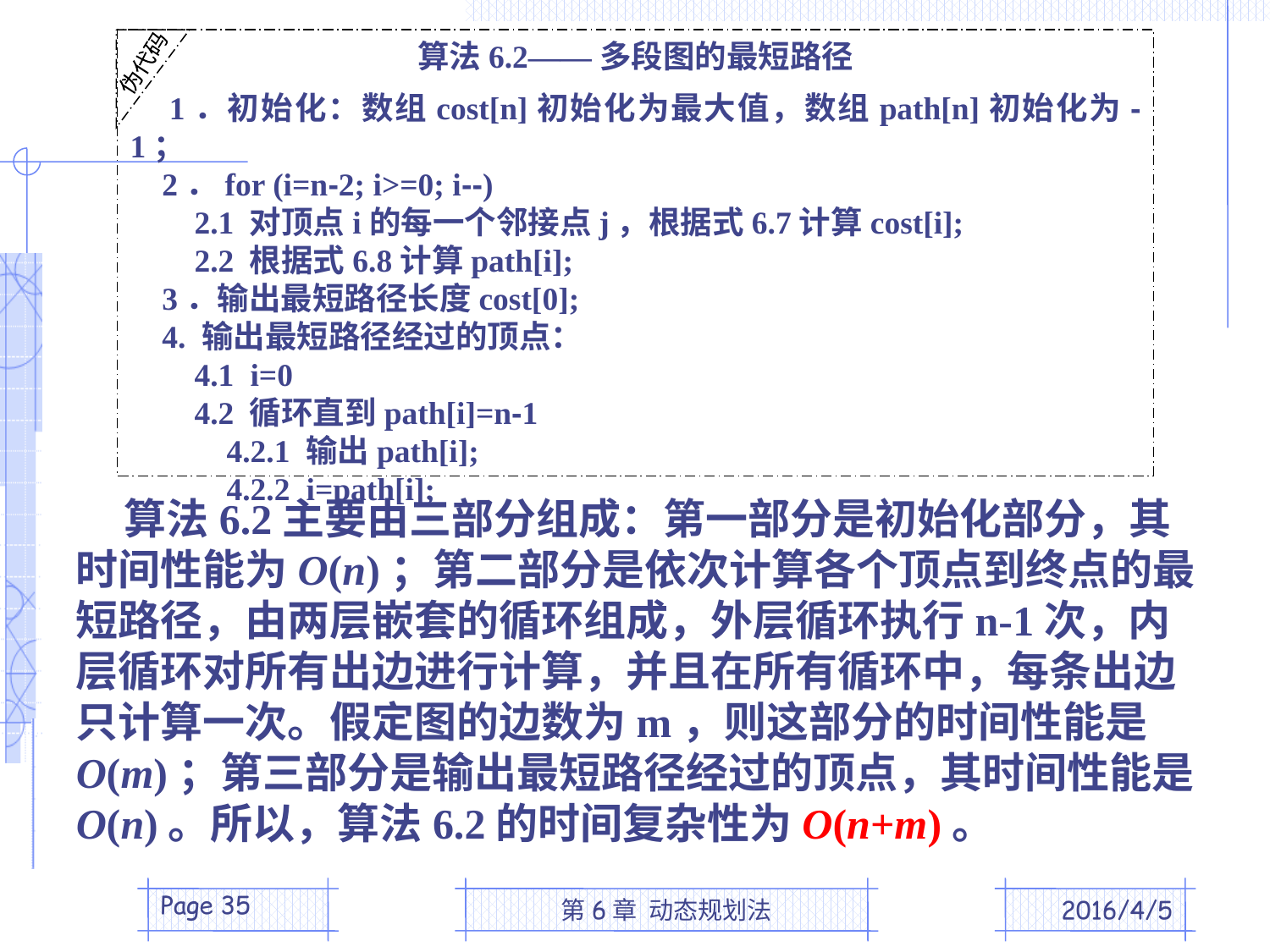

伪代码
算法6.2——多段图的最短路径
    1．初始化：数组cost[n]初始化为最大值，数组path[n]初始化为-1；
    2．for (i=n-2; i>=0; i--)
        2.1 对顶点i的每一个邻接点j，根据式6.7计算cost[i];
        2.2 根据式6.8计算path[i];
    3．输出最短路径长度cost[0];
    4. 输出最短路径经过的顶点：
        4.1  i=0
        4.2 循环直到path[i]=n-1
            4.2.1 输出path[i];
            4.2.2  i=path[i];
    算法6.2主要由三部分组成：第一部分是初始化部分，其时间性能为O(n)；第二部分是依次计算各个顶点到终点的最短路径，由两层嵌套的循环组成，外层循环执行n-1次，内层循环对所有出边进行计算，并且在所有循环中，每条出边只计算一次。假定图的边数为m，则这部分的时间性能是O(m)；第三部分是输出最短路径经过的顶点，其时间性能是O(n)。所以，算法6.2的时间复杂性为O(n+m)。
Page 35
第6章  动态规划法
2016/4/5